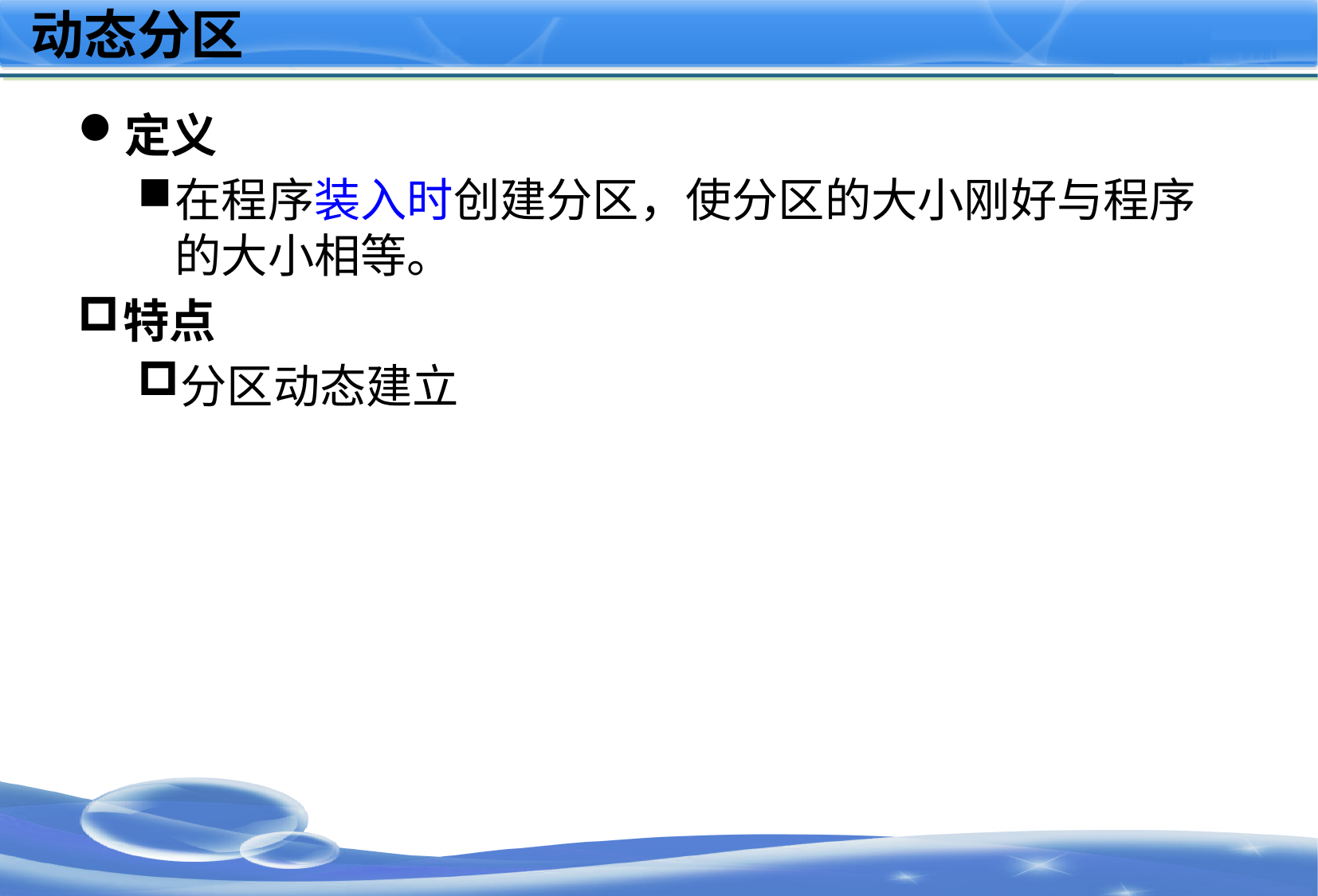

# 动态分区
定义
在程序装入时创建分区，使分区的大小刚好与程序的大小相等。
特点
分区动态建立